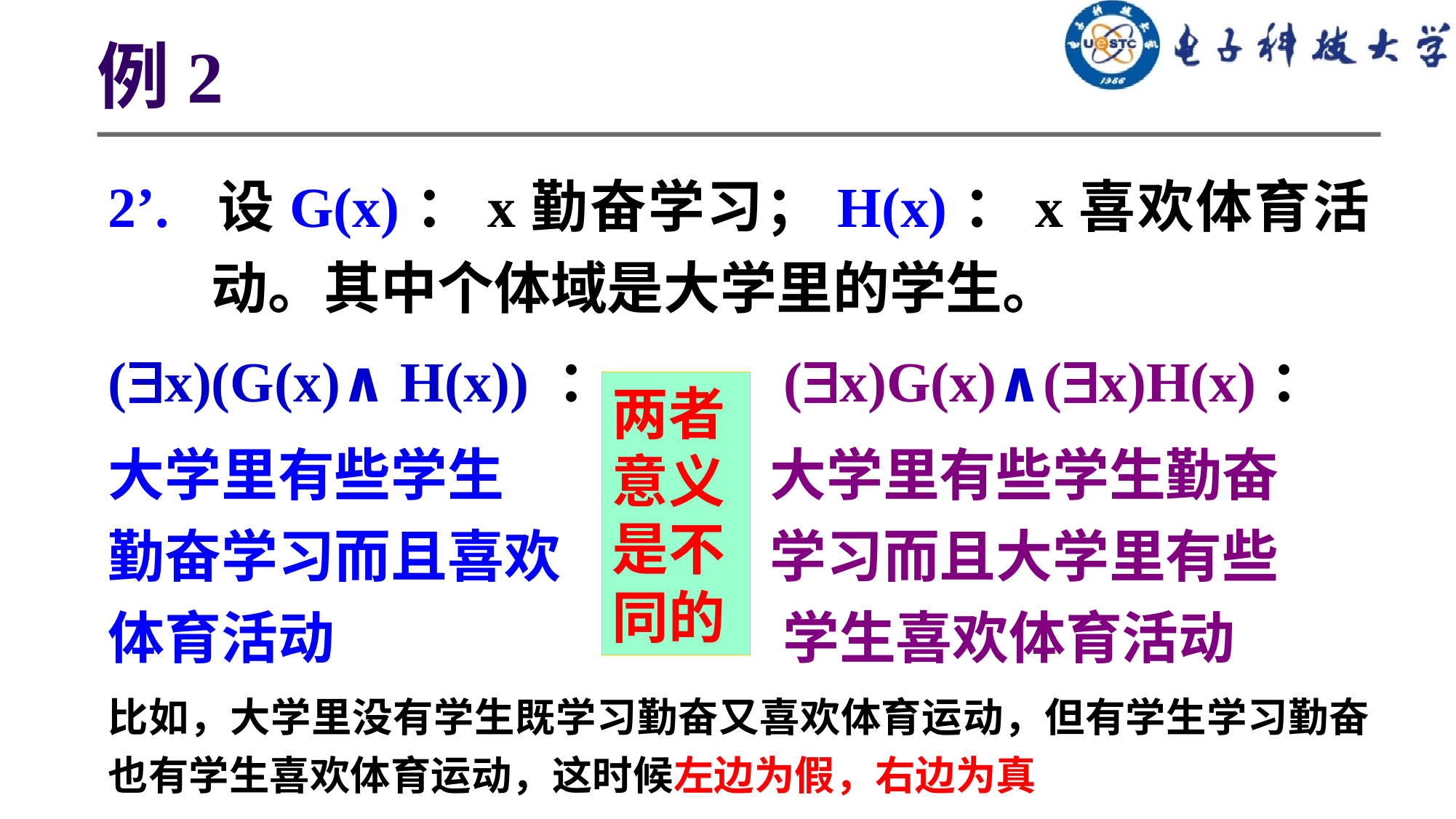

# 例2
2’.  设G(x)：x勤奋学习；H(x)：x喜欢体育活动。其中个体域是大学里的学生。
(∃x)(G(x)∧ H(x)) ：	         (∃x)G(x)∧(∃x)H(x)：
大学里有些学生		         大学里有些学生勤奋
勤奋学习而且喜欢	         学习而且大学里有些
体育活动			          学生喜欢体育活动
比如，大学里没有学生既学习勤奋又喜欢体育运动，但有学生学习勤奋也有学生喜欢体育运动，这时候左边为假，右边为真
两者意义是不同的